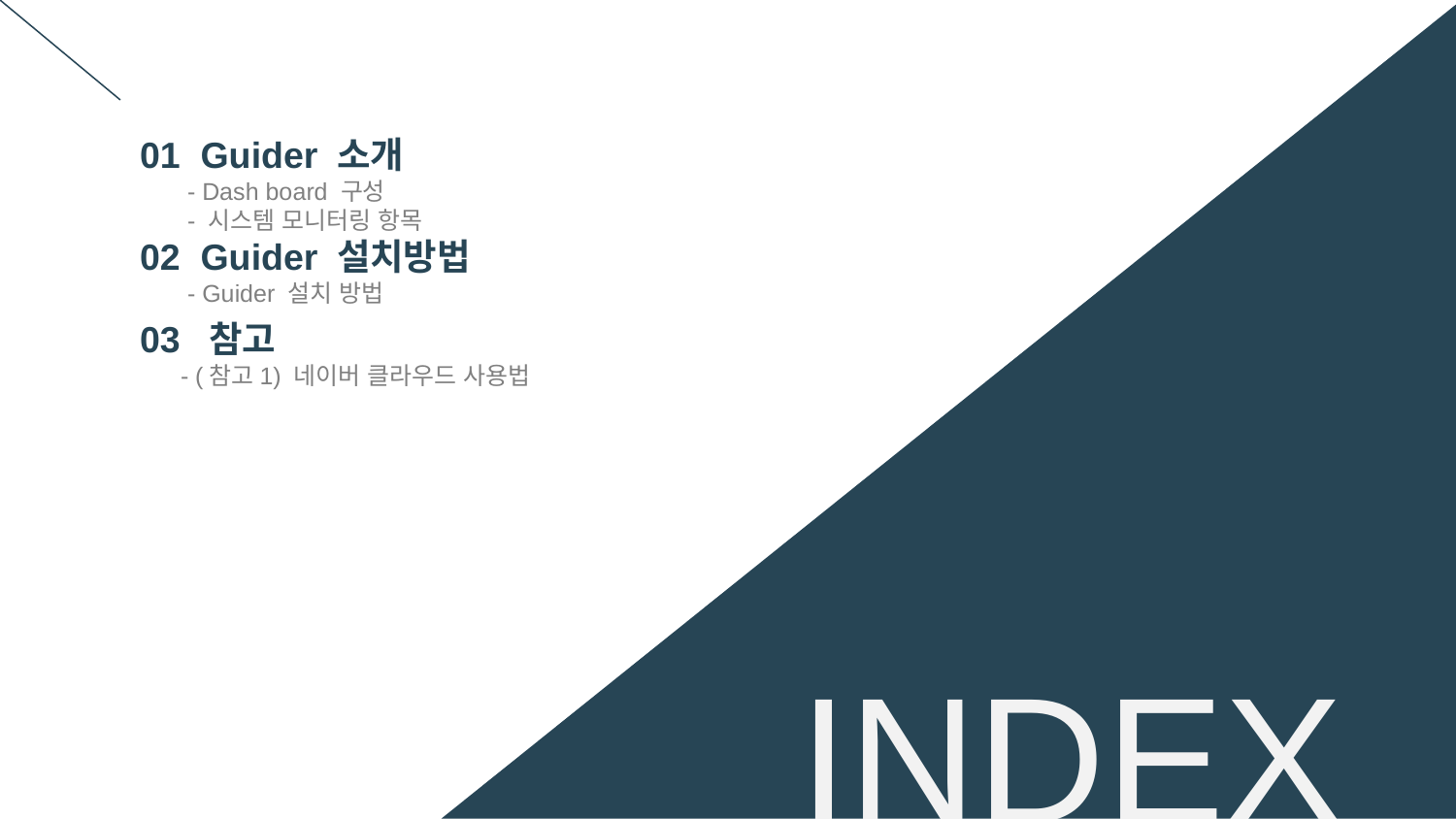

01  Guider 소개
       - Dash board 구성
       - 시스템 모니터링 항목
02  Guider 설치방법
       - Guider 설치 방법

03  참고
      - (참고1) 네이버 클라우드 사용법
INDEX